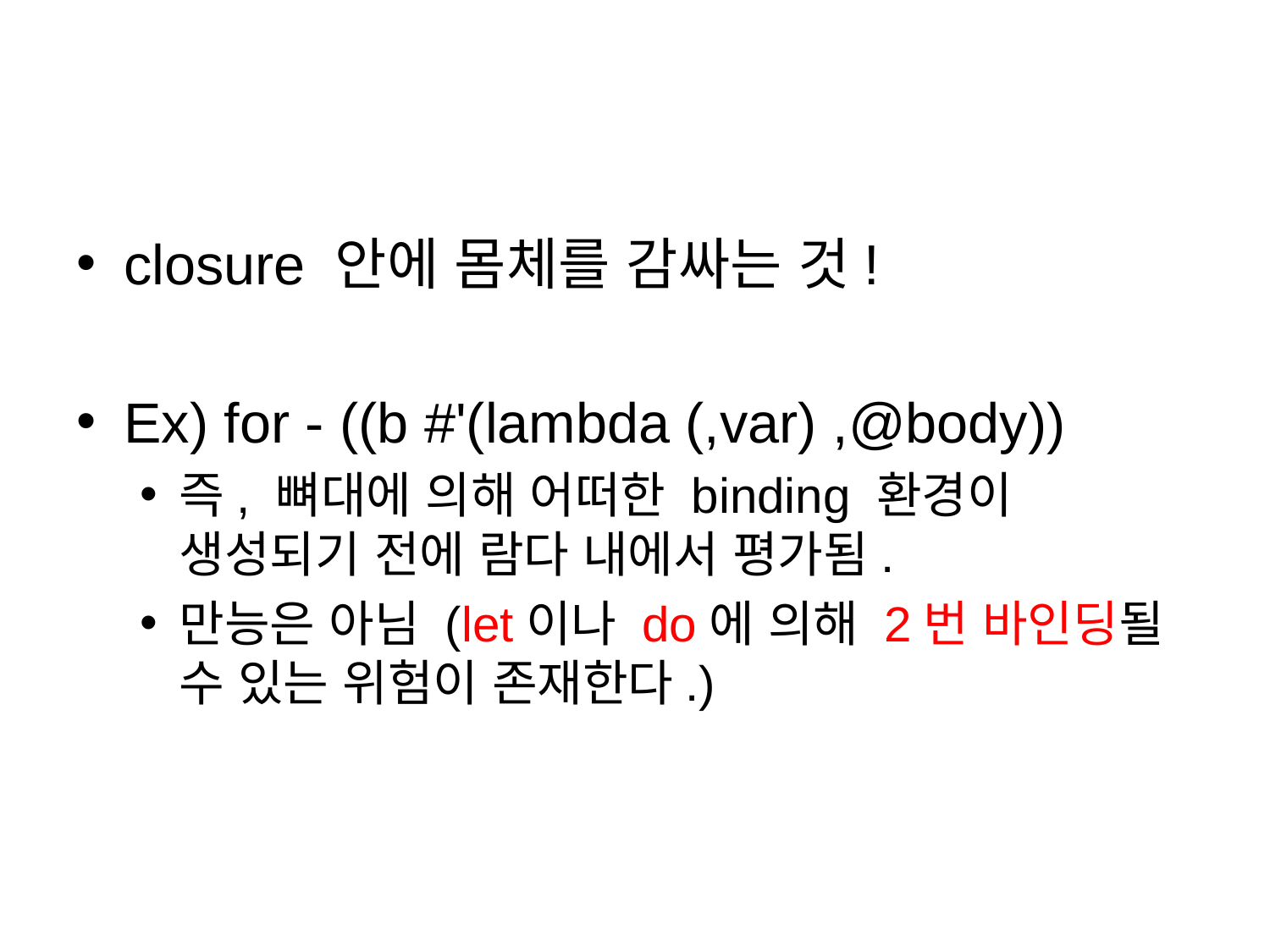

#
closure 안에 몸체를 감싸는 것!

Ex) for - ((b #'(lambda (,var) ,@body))
즉, 뼈대에 의해 어떠한 binding 환경이 생성되기 전에 람다 내에서 평가됨.
만능은 아님 (let이나 do에 의해 2번 바인딩될 수 있는 위험이 존재한다.)